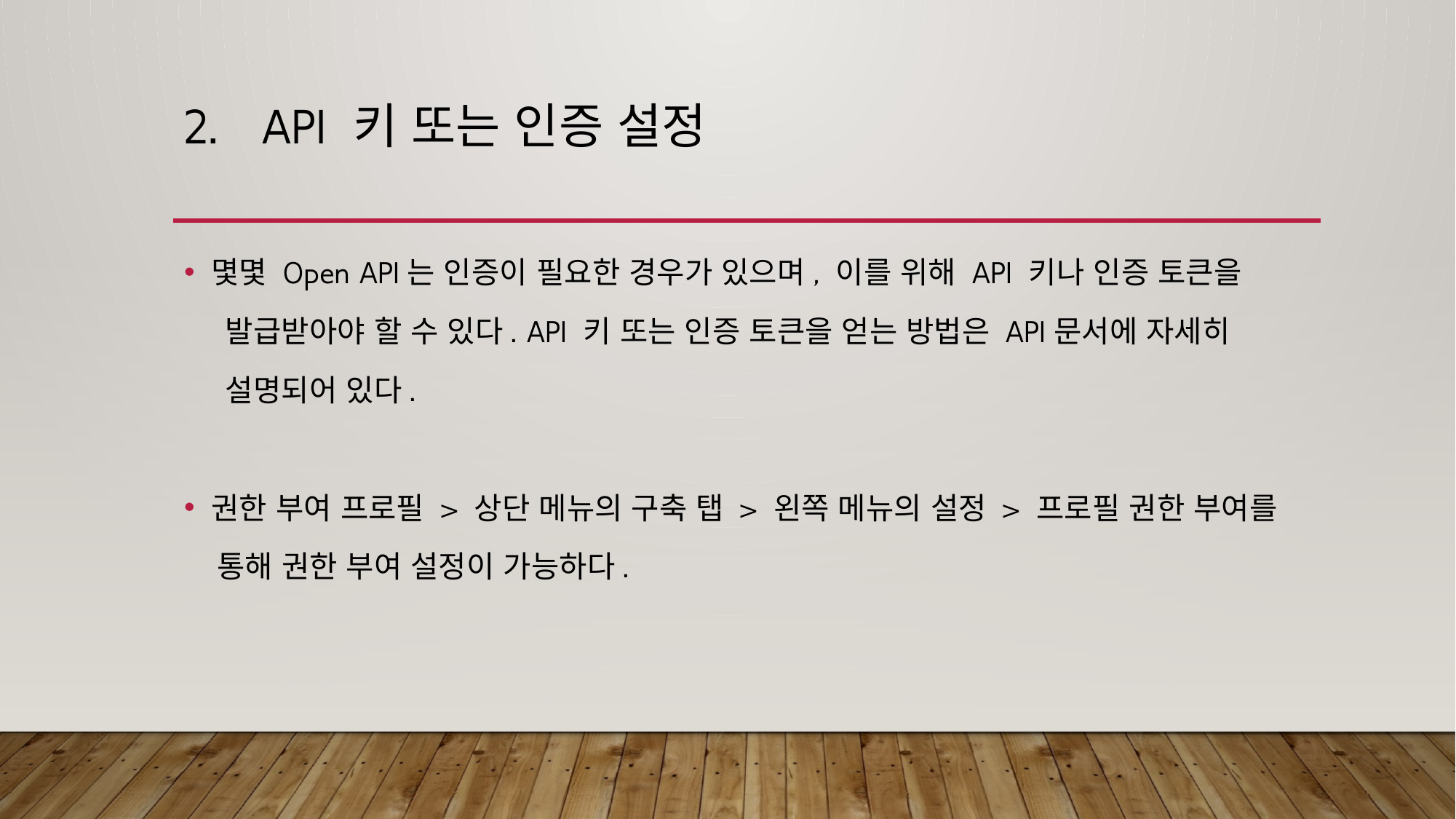

# 2.   API 키 또는 인증 설정
몇몇 Open API는 인증이 필요한 경우가 있으며, 이를 위해 API 키나 인증 토큰을
    발급받아야 할 수 있다. API 키 또는 인증 토큰을 얻는 방법은 API문서에 자세히
    설명되어 있다.

권한 부여 프로필 > 상단 메뉴의 구축 탭 > 왼쪽 메뉴의 설정 > 프로필 권한 부여를
   통해 권한 부여 설정이 가능하다.